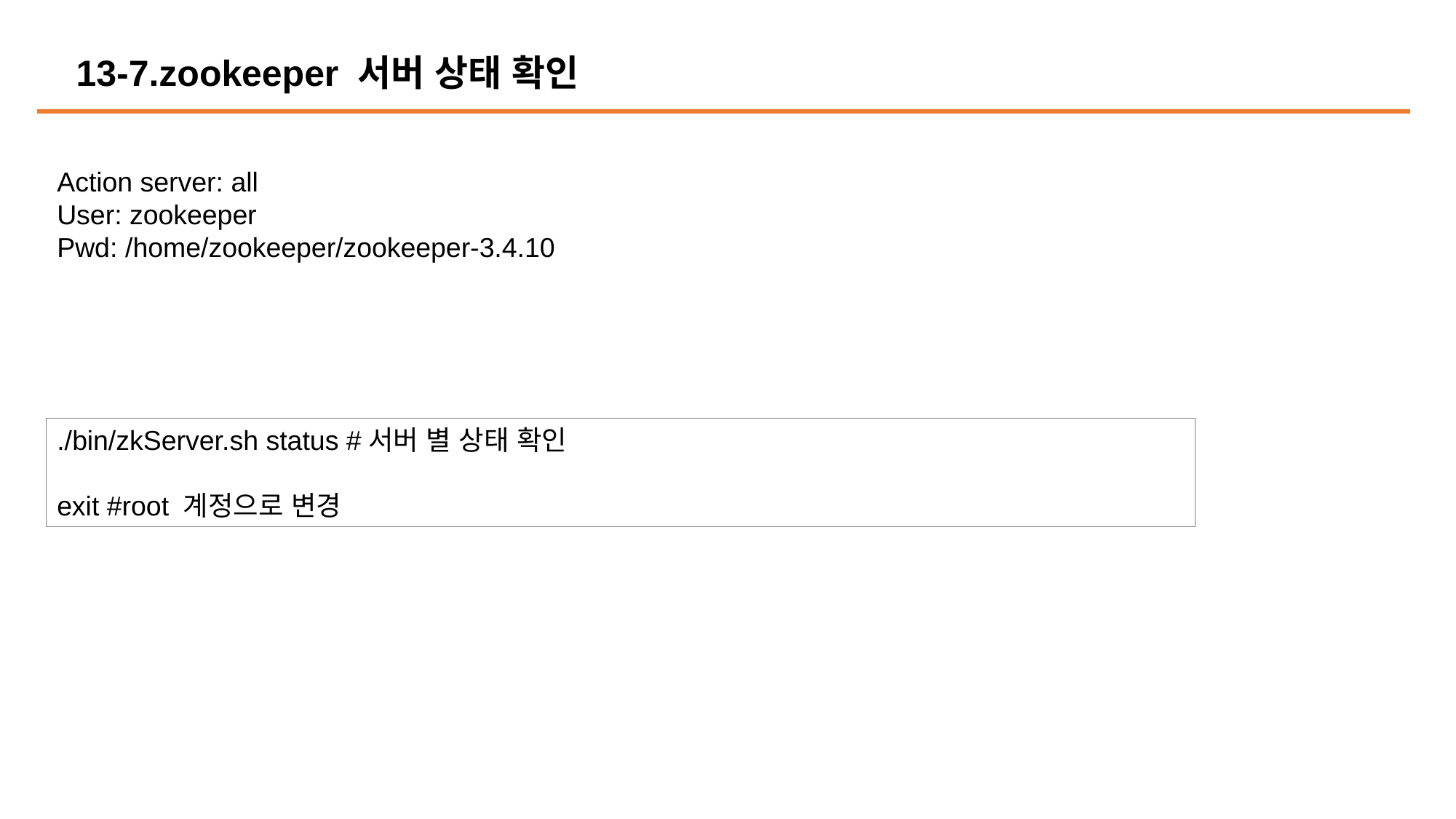

13-7.zookeeper 서버 상태 확인
Action server: all
User: zookeeper
Pwd: /home/zookeeper/zookeeper-3.4.10
./bin/zkServer.sh status #서버 별 상태 확인

exit #root 계정으로 변경